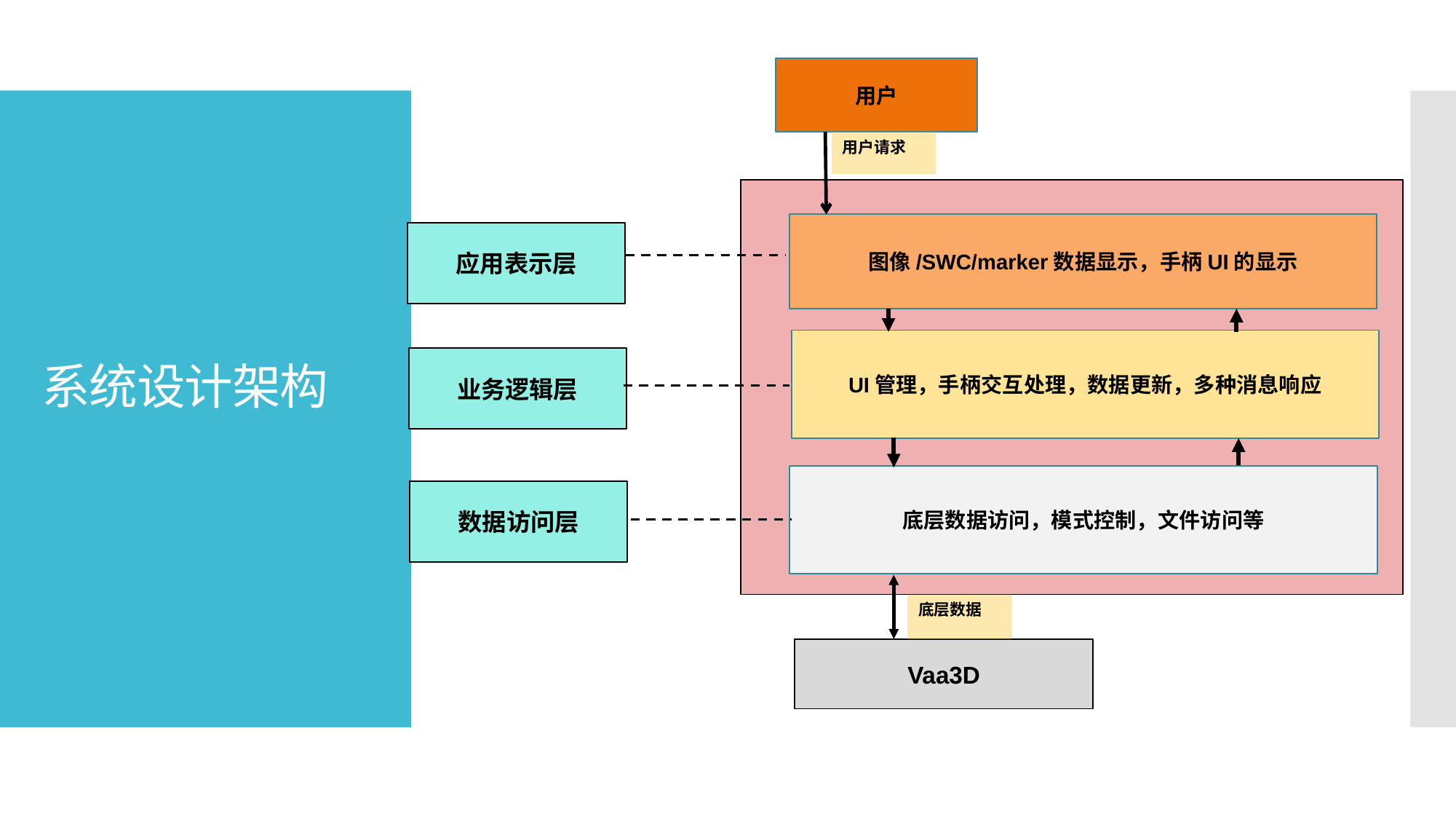

用户
用户请求

图像/SWC/marker数据显示，手柄UI的显示
UI管理，手柄交互处理，数据更新，多种消息响应
底层数据访问，模式控制，文件访问等
底层数据
Vaa3D
应用表示层
业务逻辑层
数据访问层
# 系统设计架构